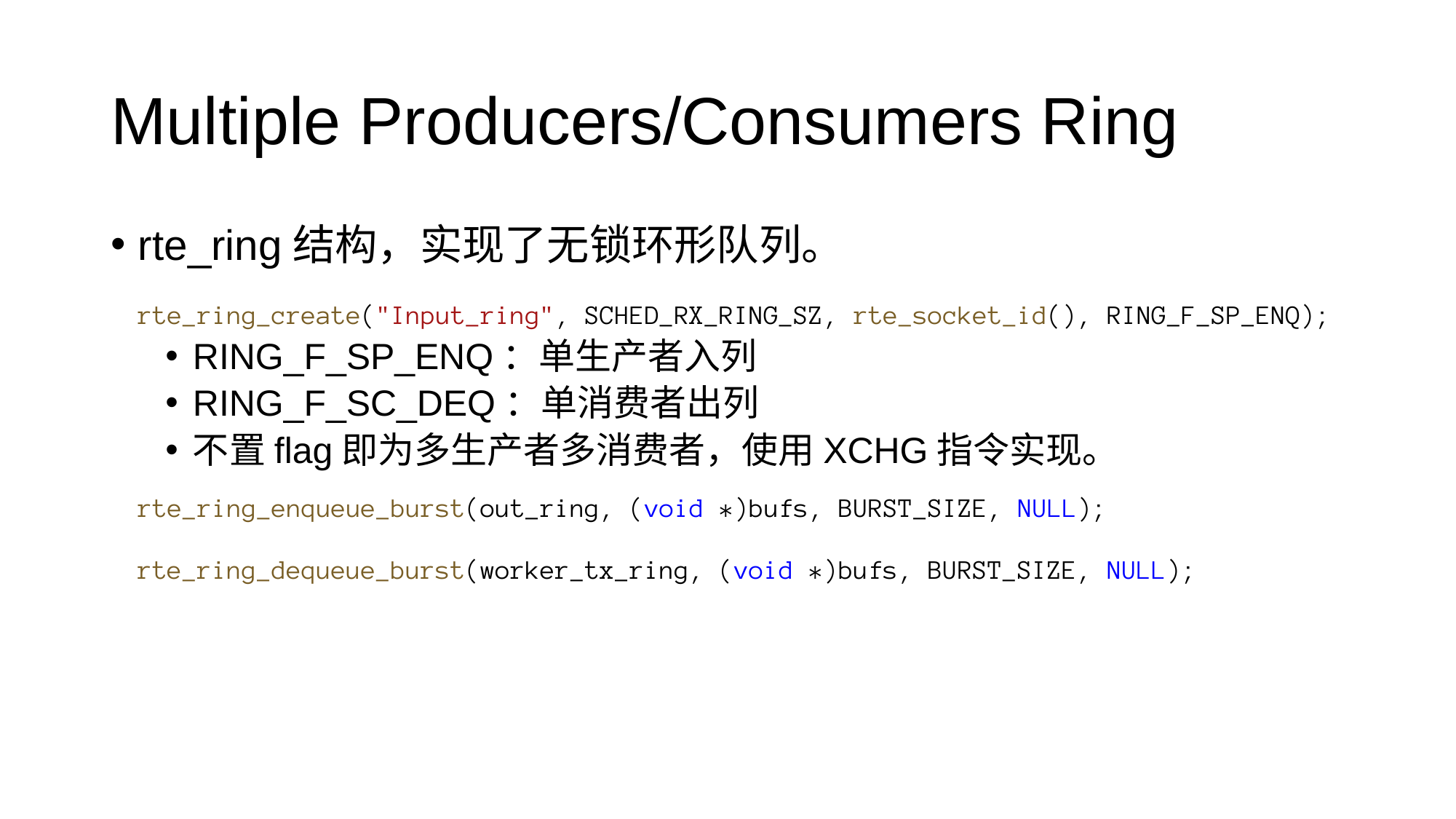

# Multiple Producers/Consumers Ring
rte_ring结构，实现了无锁环形队列。

RING_F_SP_ENQ：单生产者入列
RING_F_SC_DEQ：单消费者出列
不置flag即为多生产者多消费者，使用XCHG指令实现。

rte_ring_create("Input_ring", SCHED_RX_RING_SZ, rte_socket_id(), RING_F_SP_ENQ);
rte_ring_enqueue_burst(out_ring, (void *)bufs, BURST_SIZE, NULL);
rte_ring_dequeue_burst(worker_tx_ring, (void *)bufs, BURST_SIZE, NULL);